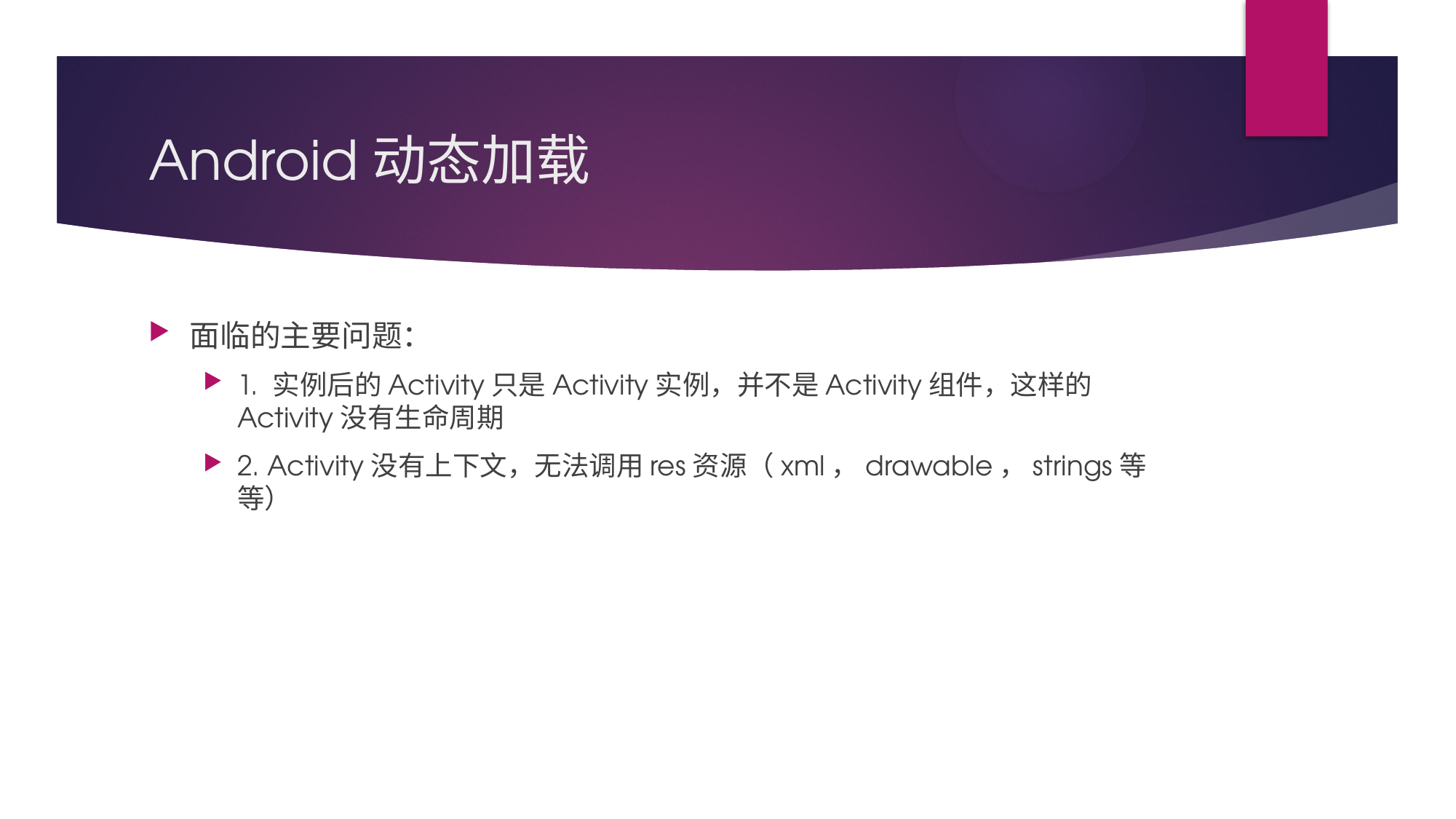

# Android动态加载
面临的主要问题：
1. 实例后的Activity只是Activity实例，并不是Activity组件，这样的Activity没有生命周期
2. Activity没有上下文，无法调用res资源（xml，drawable，strings等等）